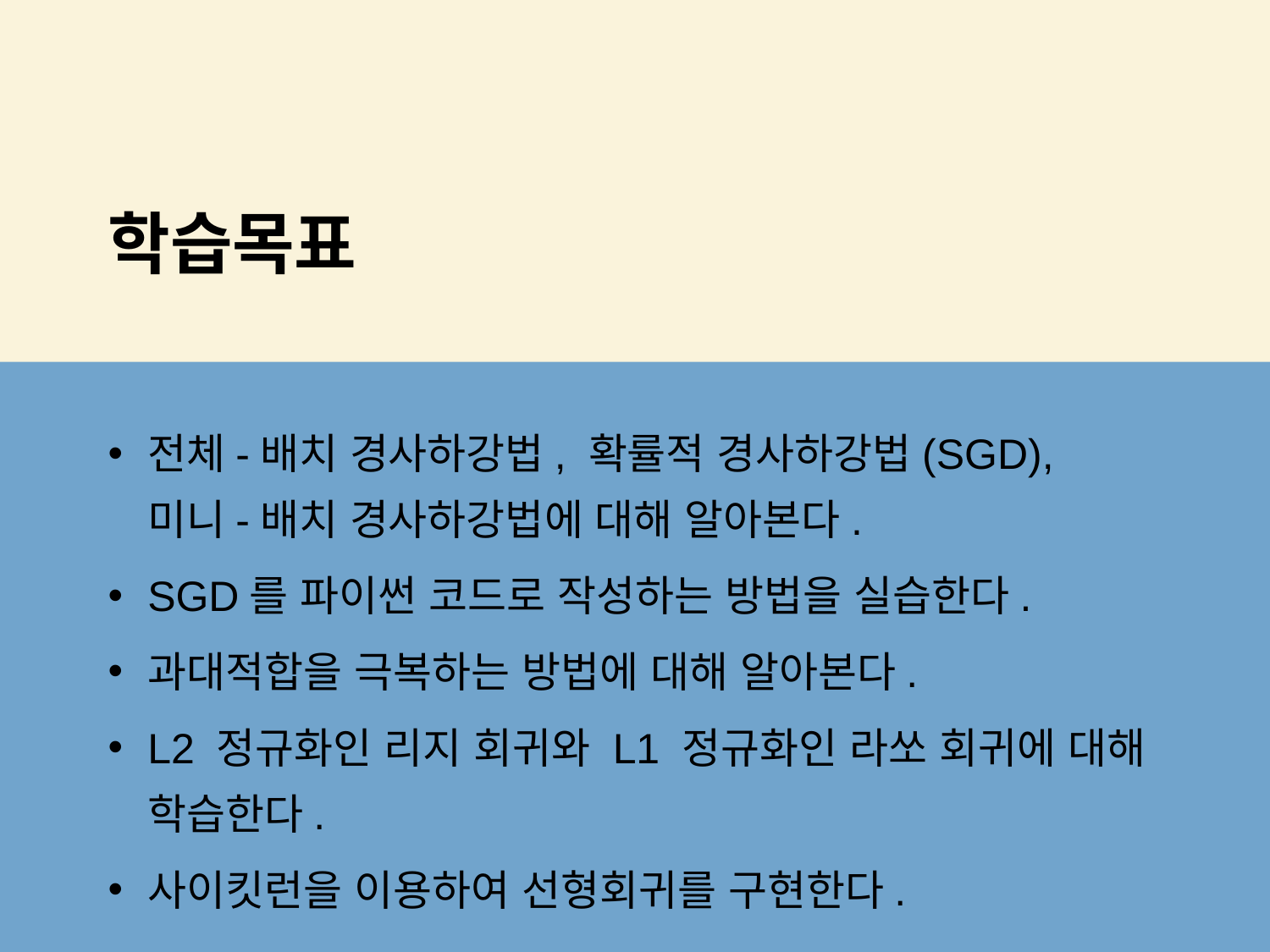

# 학습목표
전체-배치 경사하강법, 확률적 경사하강법(SGD),
미니-배치 경사하강법에 대해 알아본다.
SGD를 파이썬 코드로 작성하는 방법을 실습한다.
과대적합을 극복하는 방법에 대해 알아본다.
L2 정규화인 리지 회귀와 L1 정규화인 라쏘 회귀에 대해 학습한다.
사이킷런을 이용하여 선형회귀를 구현한다.